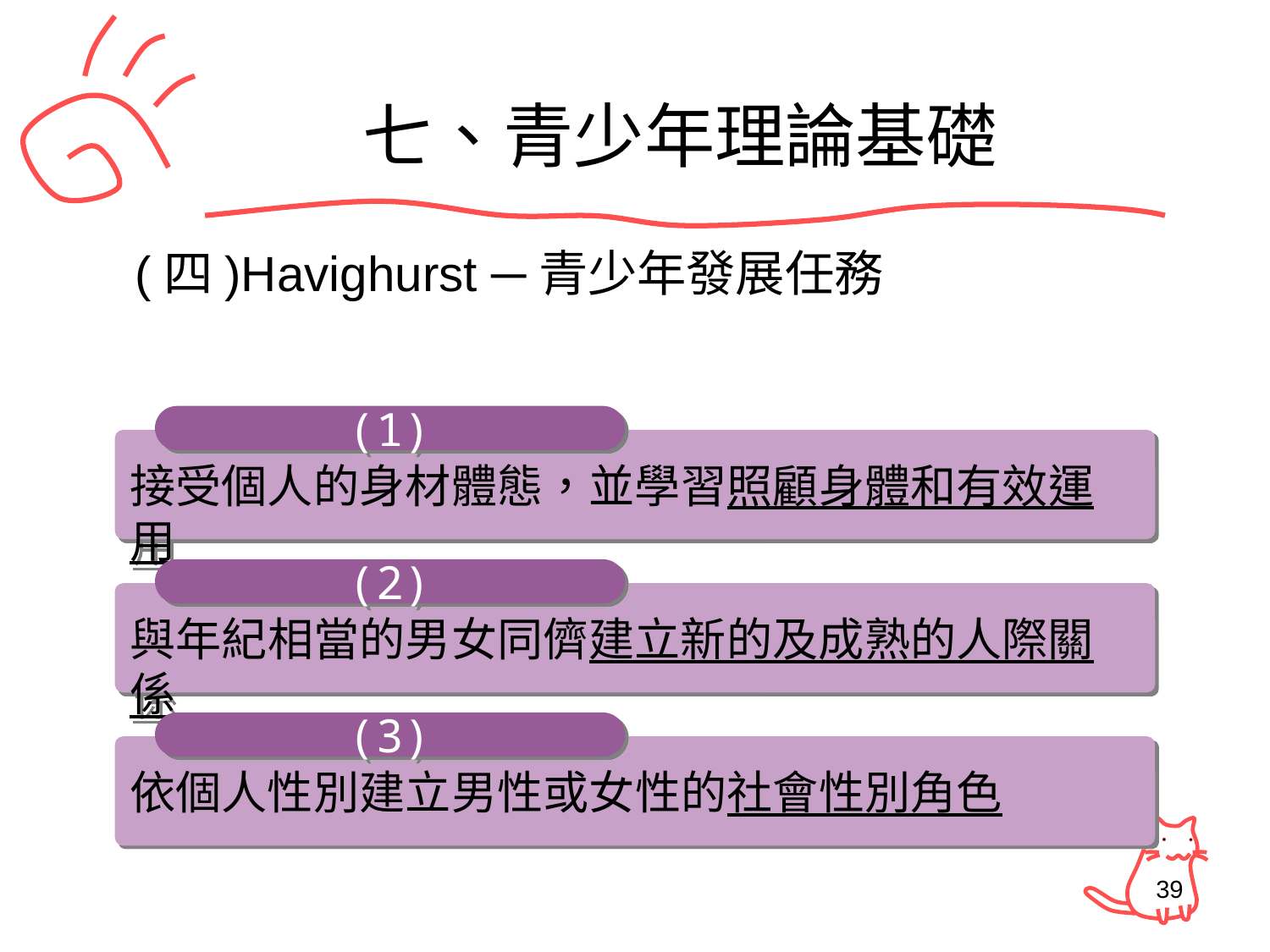

# 七、青少年理論基礎
  (四)Havighurst ─青少年發展任務

(1)
接受個人的身材體態，並學習照顧身體和有效運用
(2)
與年紀相當的男女同儕建立新的及成熟的人際關係
(3)
依個人性別建立男性或女性的社會性別角色
39